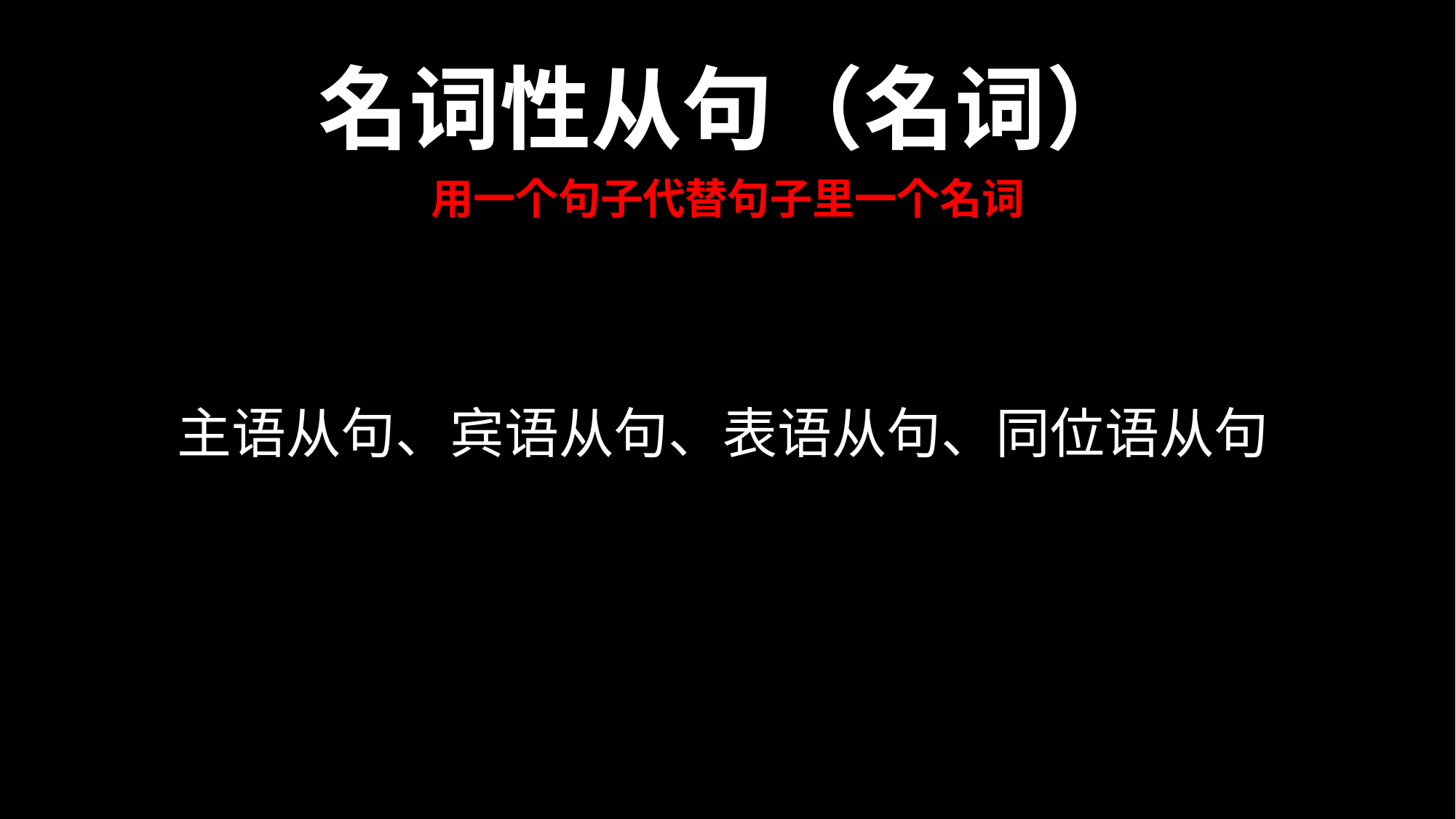

名词性从句（名词）
用一个句子代替句子里一个名词
主语从句、宾语从句、表语从句、同位语从句